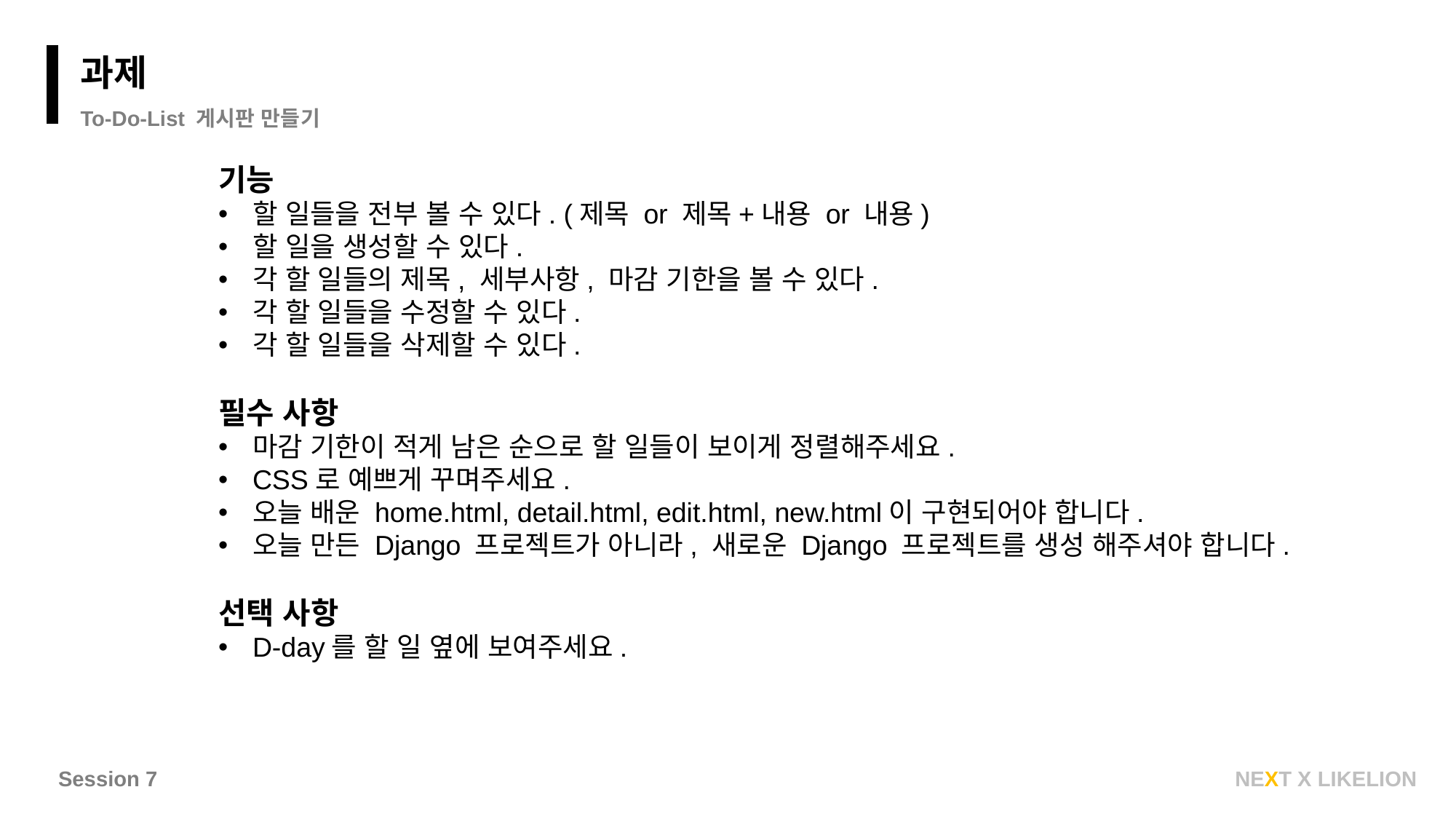

과제
과제

To-Do-List 게시판 만들기
기능
할 일들을 전부 볼 수 있다. (제목 or 제목+내용 or 내용)
할 일을 생성할 수 있다.
각 할 일들의 제목, 세부사항, 마감 기한을 볼 수 있다.
각 할 일들을 수정할 수 있다.
각 할 일들을 삭제할 수 있다.

필수 사항
마감 기한이 적게 남은 순으로 할 일들이 보이게 정렬해주세요.
CSS로 예쁘게 꾸며주세요.
오늘 배운 home.html, detail.html, edit.html, new.html이 구현되어야 합니다.
오늘 만든 Django 프로젝트가 아니라, 새로운 Django 프로젝트를 생성 해주셔야 합니다.

선택 사항
D-day를 할 일 옆에 보여주세요.

Session 7
NEXT X LIKELION